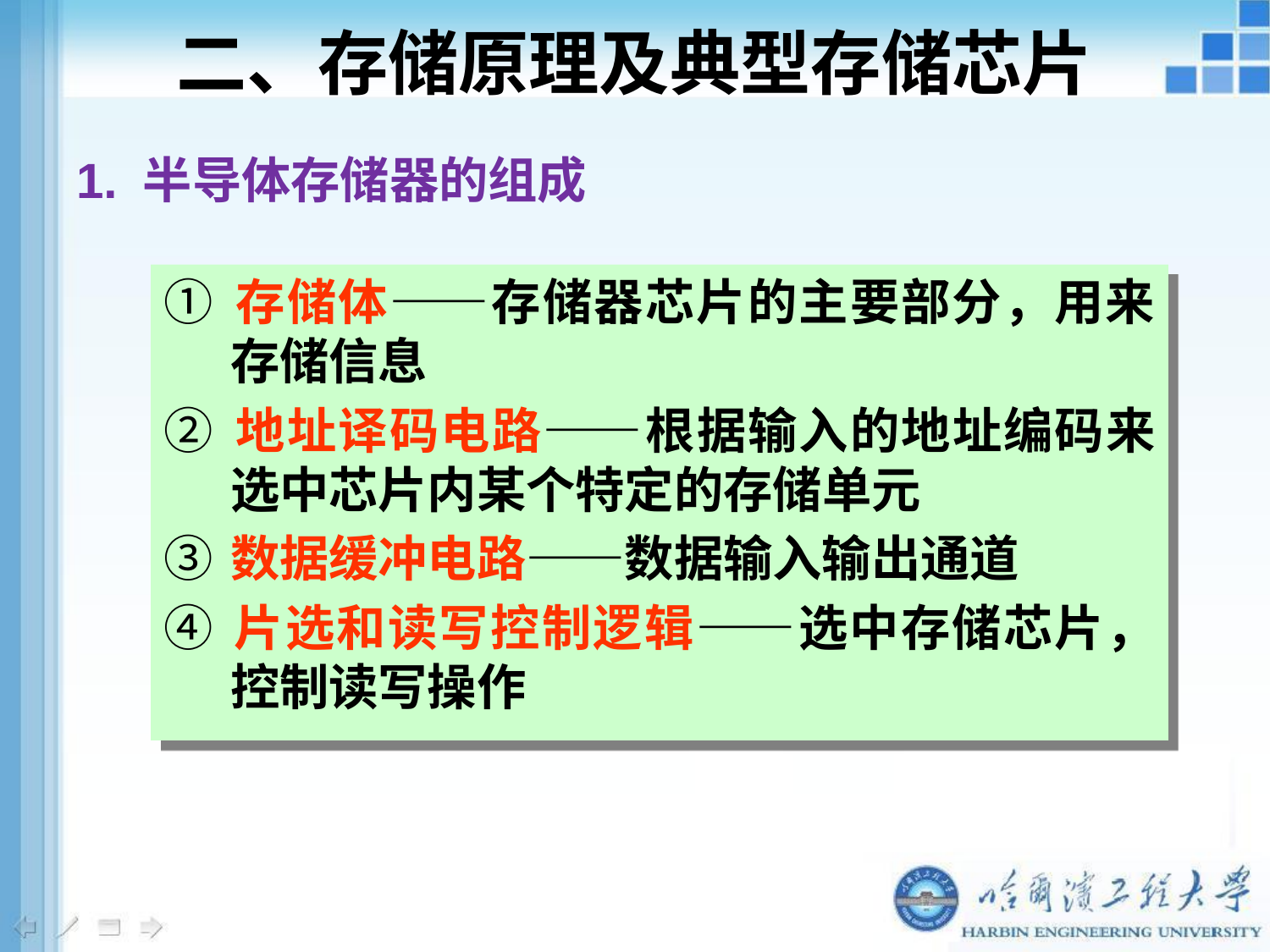

二、存储原理及典型存储芯片
1. 半导体存储器的组成
① 	存储体——存储器芯片的主要部分，用来存储信息
② 	地址译码电路——根据输入的地址编码来选中芯片内某个特定的存储单元
③	数据缓冲电路——数据输入输出通道
④	片选和读写控制逻辑——选中存储芯片，控制读写操作